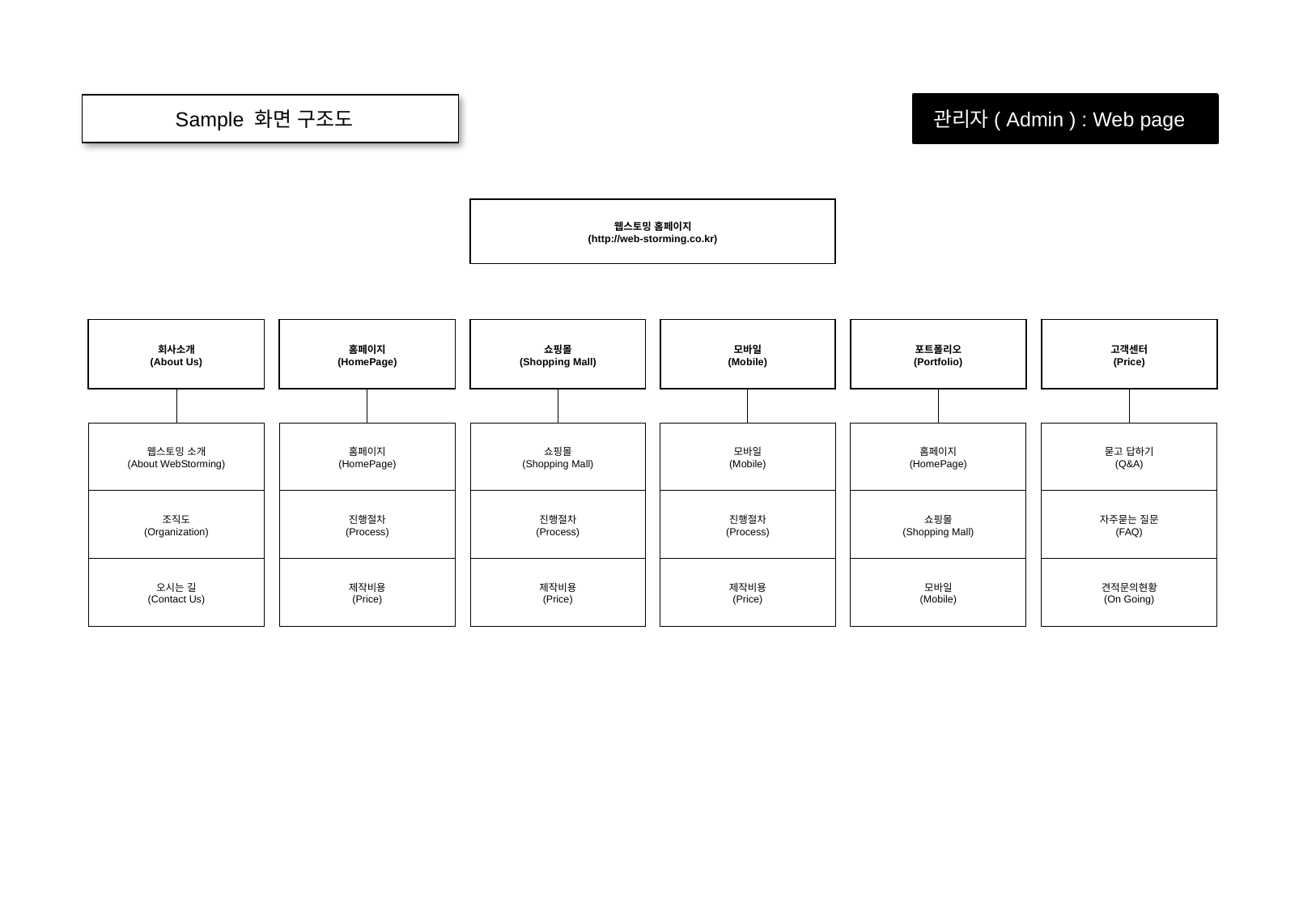

Sample 화면 구조도
관리자( Admin ) : Web page
|  |  |  |  |  |  | 웹스토밍 홈페이지 (http://web-storming.co.kr) |  |  |  |  |  |  |  |  |  |  |
| --- | --- | --- | --- | --- | --- | --- | --- | --- | --- | --- | --- | --- | --- | --- | --- | --- |
|  |  |  |  |  |  |  |  |  |  |  |  |  |  |  |  |  |
|  |  |  |  |  |  |  |  |  |  |  |  |  |  |  |  |  |
|  |  |  |  |  |  |  |  |  |  |  |  |  |  |  |  |  |
| 회사소개 (About Us) |  |  | 홈페이지 (HomePage) |  |  | 쇼핑몰 (Shopping Mall) |  |  | 모바일 (Mobile) |  |  | 포트폴리오 (Portfolio) |  |  | 고객센터 (Price) |  |
|  |  |  |  |  |  |  |  |  |  |  |  |  |  |  |  |  |
| 웹스토밍 소개 (About WebStorming) |  |  | 홈페이지 (HomePage) |  |  | 쇼핑몰 (Shopping Mall) |  |  | 모바일 (Mobile) |  |  | 홈페이지 (HomePage) |  |  | 묻고 답하기 (Q&A) |  |
| 조직도 (Organization) |  |  | 진행절차 (Process) |  |  | 진행절차 (Process) |  |  | 진행절차 (Process) |  |  | 쇼핑몰 (Shopping Mall) |  |  | 자주묻는 질문 (FAQ) |  |
| 오시는 길 (Contact Us) |  |  | 제작비용 (Price) |  |  | 제작비용 (Price) |  |  | 제작비용 (Price) |  |  | 모바일 (Mobile) |  |  | 견적문의현황 (On Going) |  |